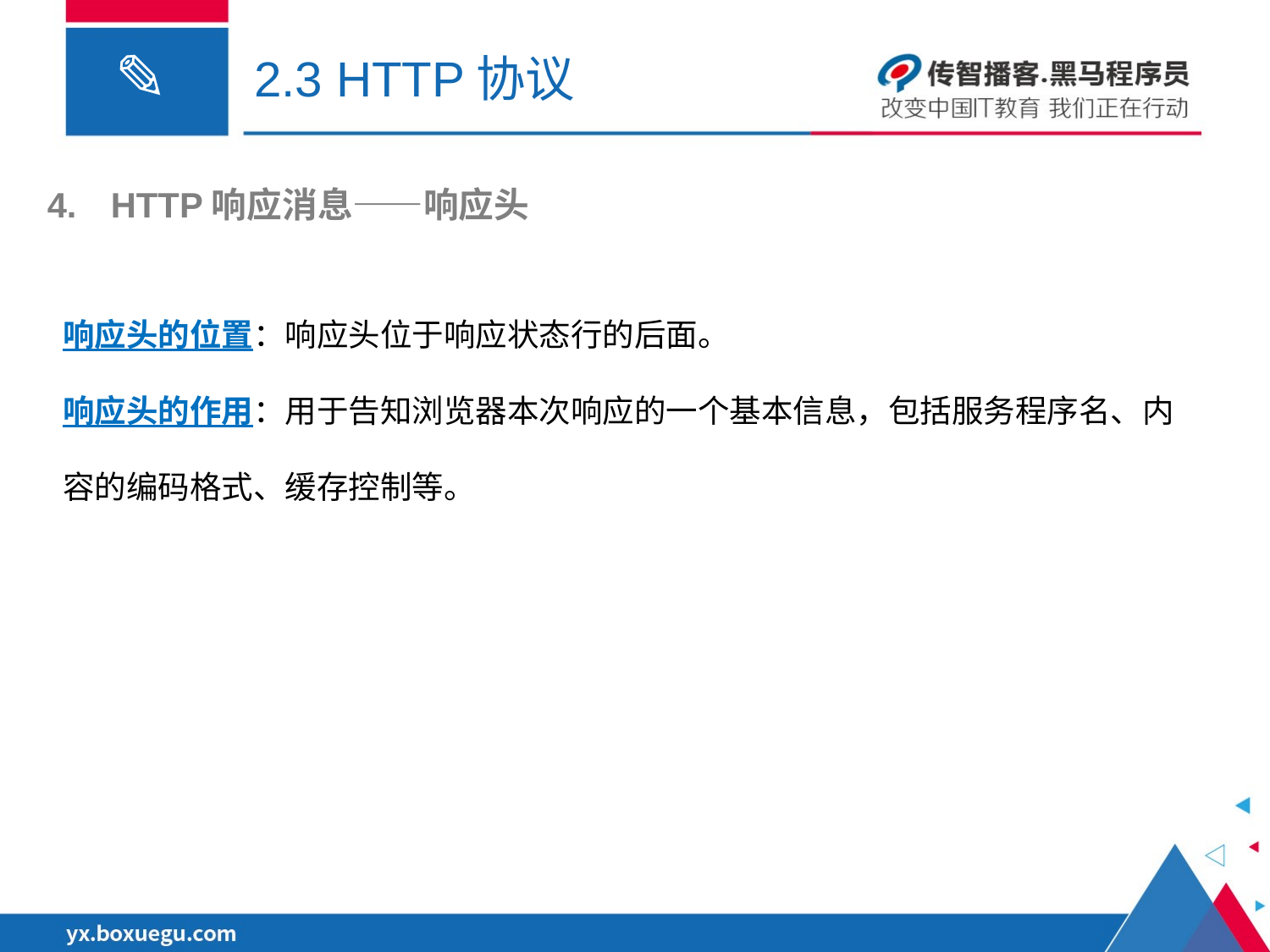

# 2.3 HTTP协议
HTTP响应消息——响应头
响应头的位置：响应头位于响应状态行的后面。
响应头的作用：用于告知浏览器本次响应的一个基本信息，包括服务程序名、内容的编码格式、缓存控制等。